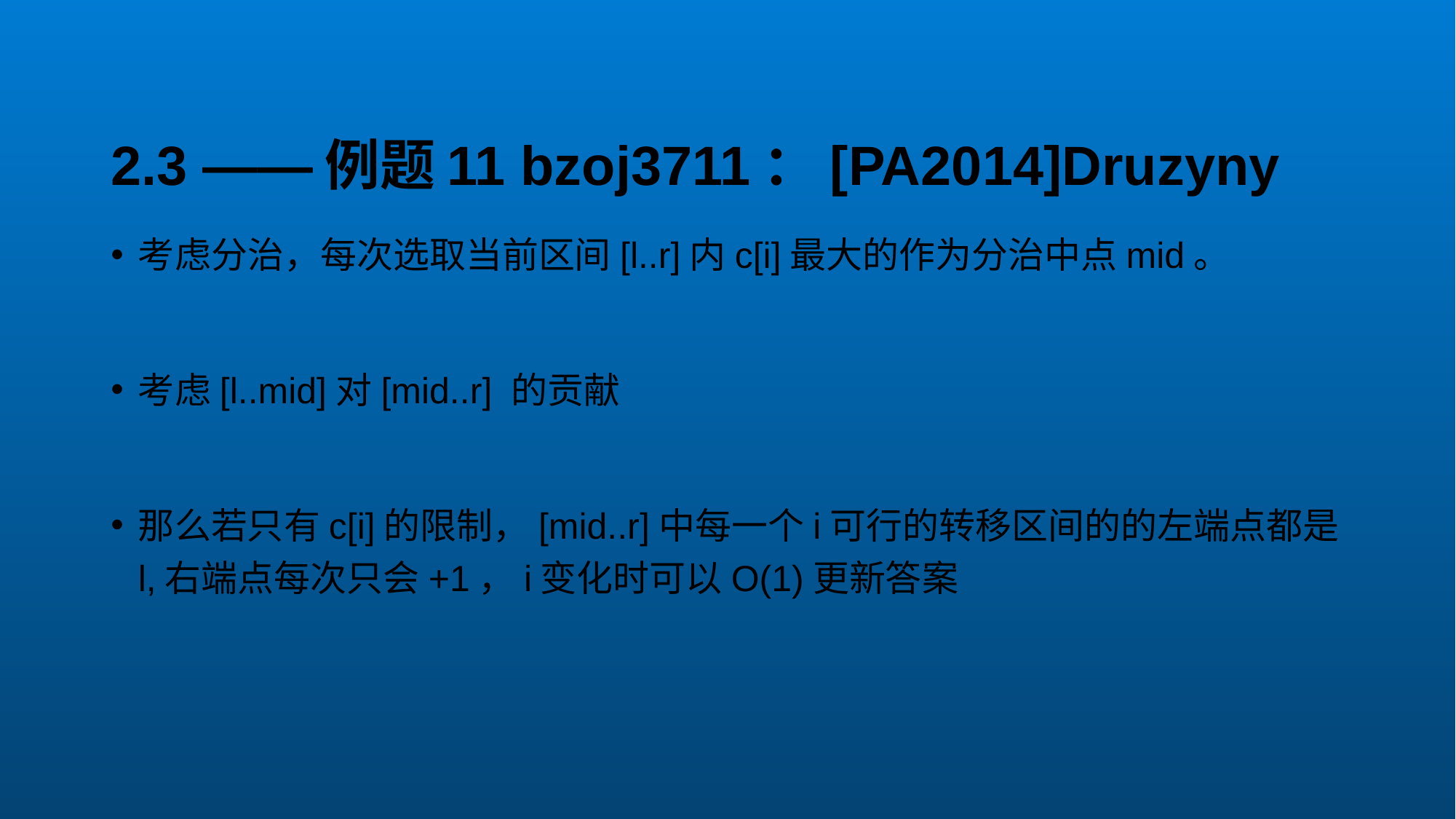

# 2.3 ——例题11 bzoj3711：[PA2014]Druzyny
考虑分治，每次选取当前区间[l..r]内c[i]最大的作为分治中点mid。

考虑[l..mid]对[mid..r] 的贡献

那么若只有c[i]的限制，[mid..r]中每一个i可行的转移区间的的左端点都是l,右端点每次只会+1，i变化时可以O(1)更新答案